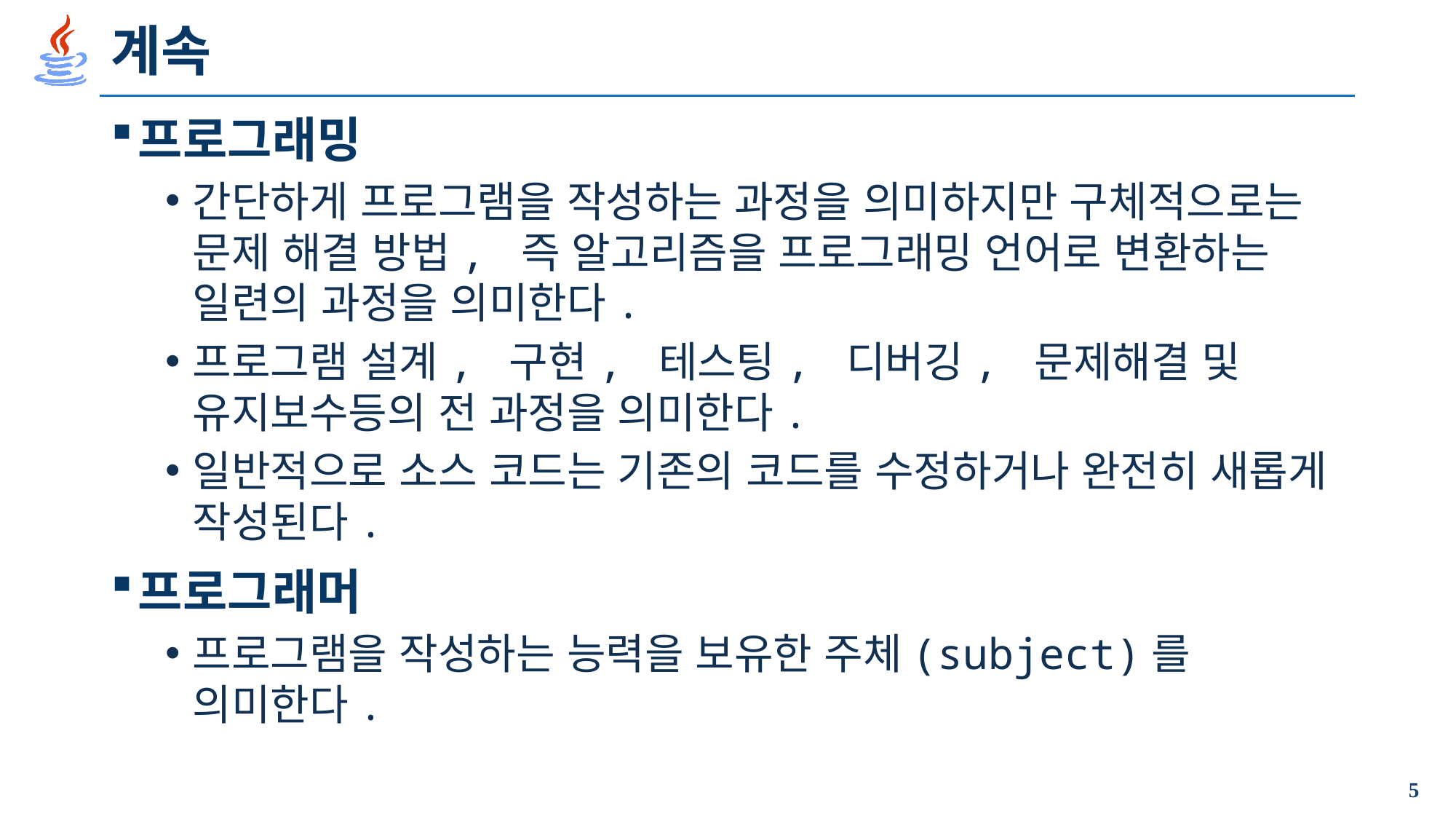

# 계속
프로그래밍
간단하게 프로그램을 작성하는 과정을 의미하지만 구체적으로는 문제 해결 방법, 즉 알고리즘을 프로그래밍 언어로 변환하는 일련의 과정을 의미한다.
프로그램 설계, 구현, 테스팅, 디버깅, 문제해결 및 유지보수등의 전 과정을 의미한다.
일반적으로 소스 코드는 기존의 코드를 수정하거나 완전히 새롭게 작성된다.
프로그래머
프로그램을 작성하는 능력을 보유한 주체(subject)를 의미한다.
5